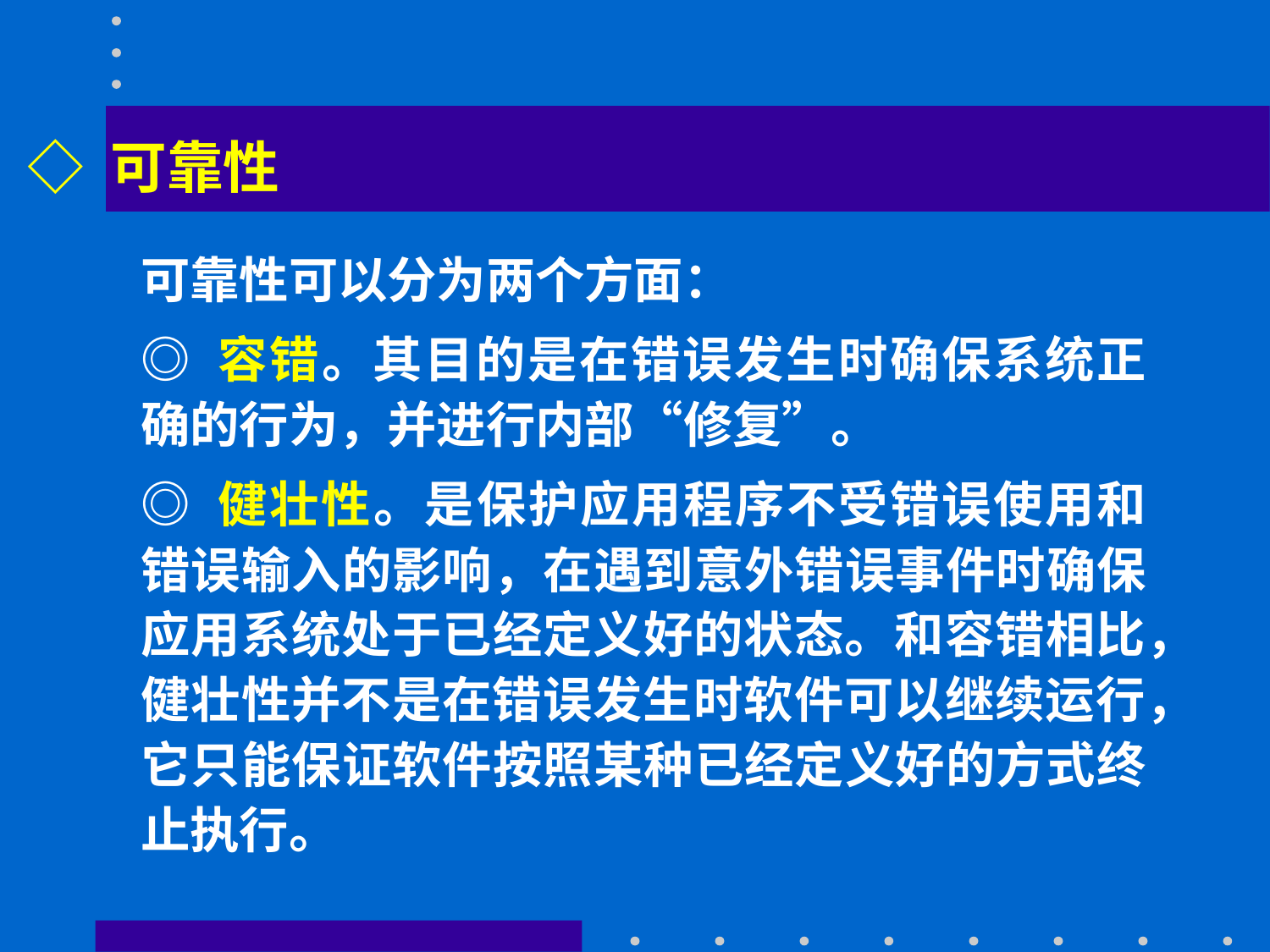

◇ 可靠性
可靠性可以分为两个方面：
◎ 容错。其目的是在错误发生时确保系统正确的行为，并进行内部“修复”。
◎ 健壮性。是保护应用程序不受错误使用和错误输入的影响，在遇到意外错误事件时确保应用系统处于已经定义好的状态。和容错相比，健壮性并不是在错误发生时软件可以继续运行，它只能保证软件按照某种已经定义好的方式终止执行。